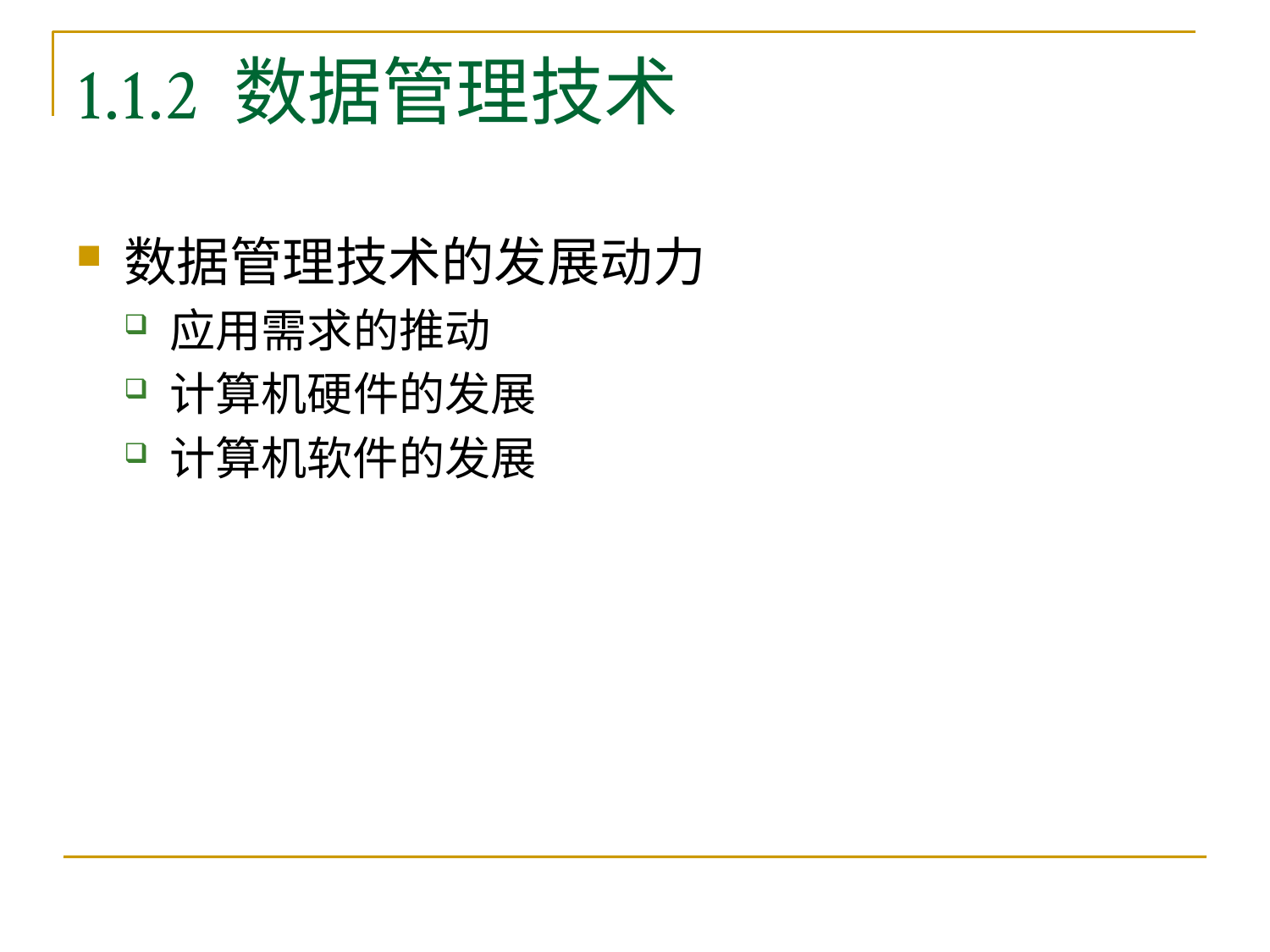

# 1.1.2 数据管理技术
数据管理技术的发展动力
应用需求的推动
计算机硬件的发展
计算机软件的发展